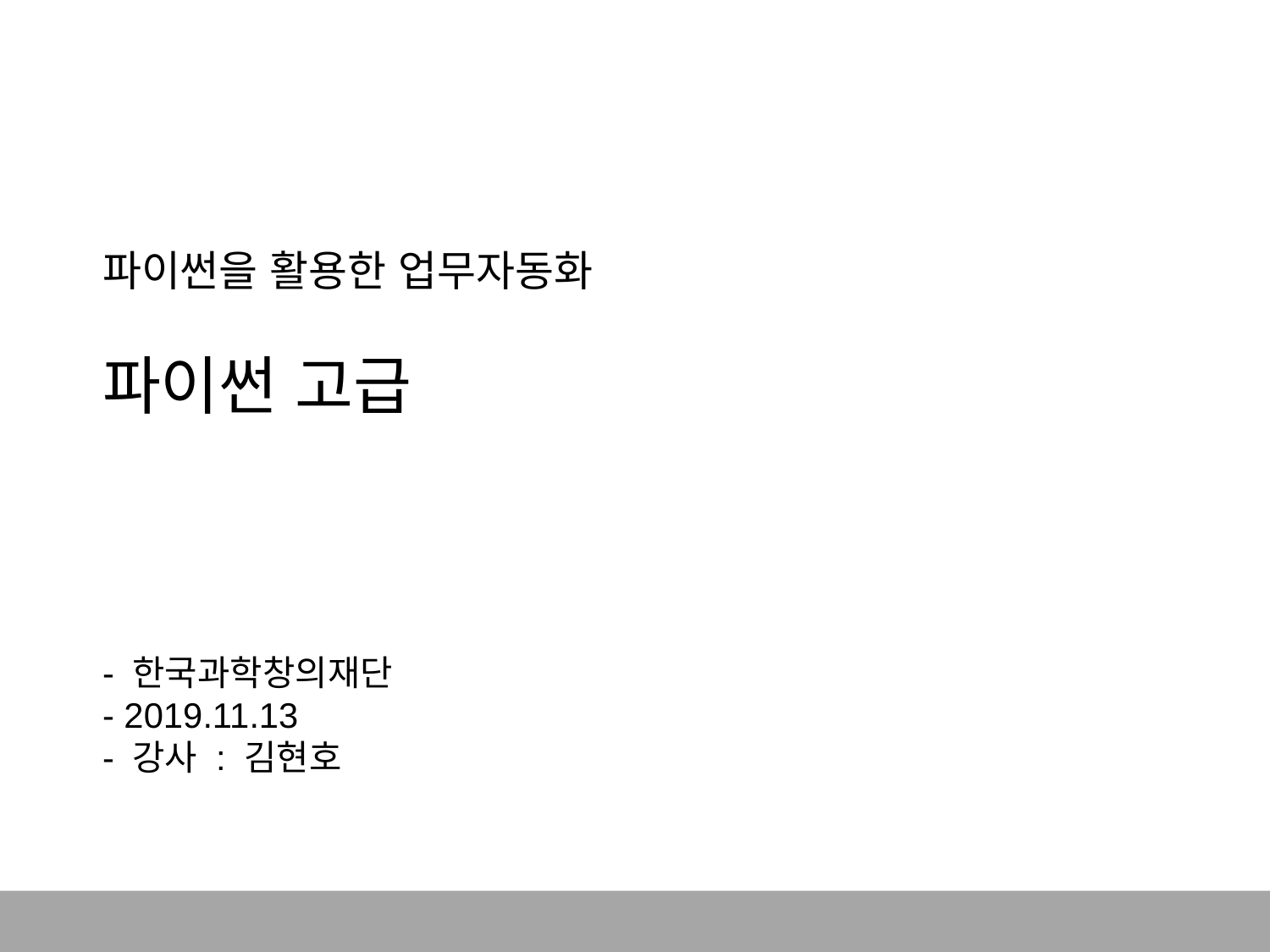

# 파이썬을 활용한 업무자동화 파이썬 고급 - 한국과학창의재단 - 2019.11.13 - 강사 : 김현호